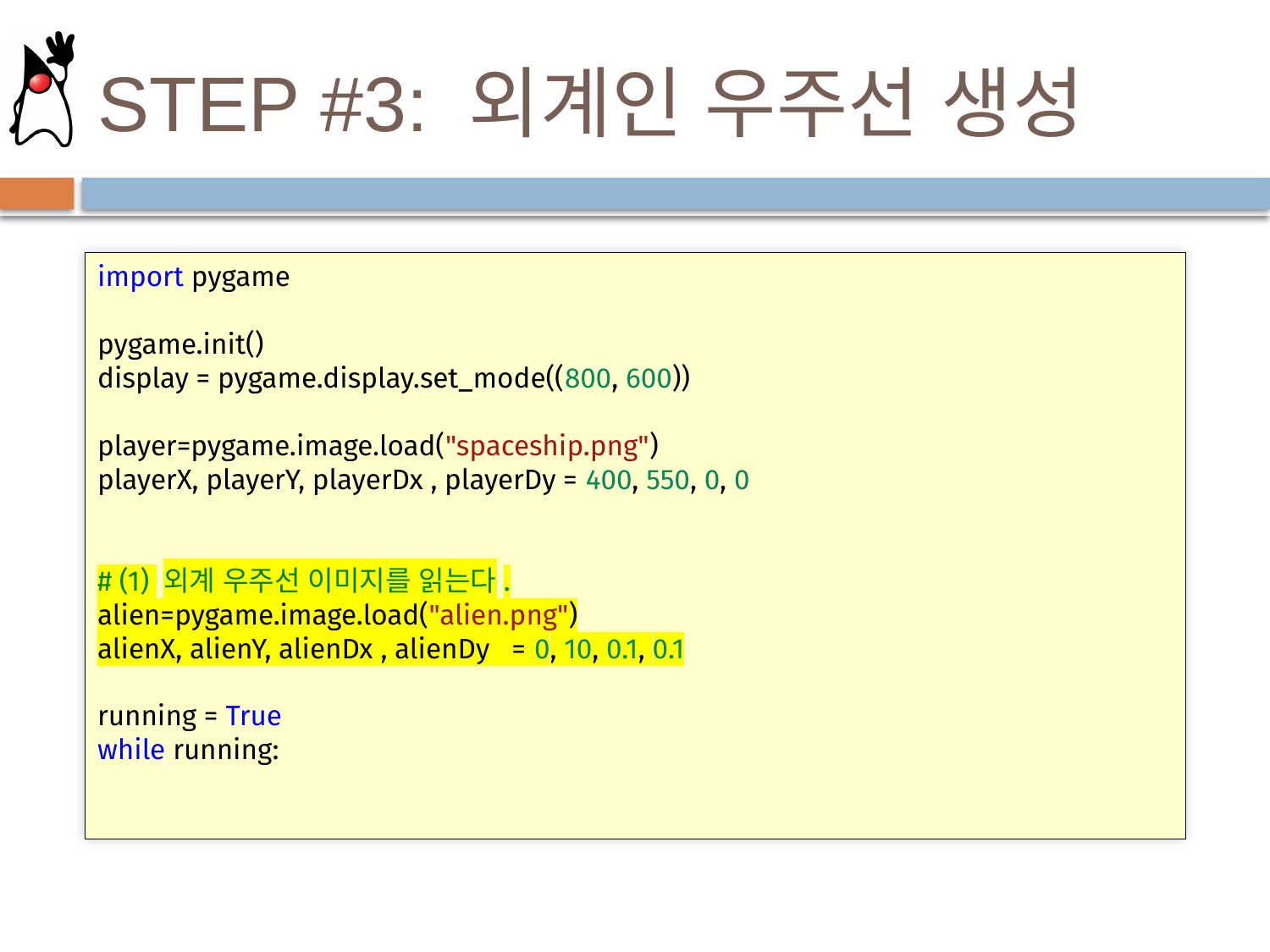

# STEP #3: 외계인 우주선 생성
import pygame
pygame.init()
display = pygame.display.set_mode((800, 600))
player=pygame.image.load("spaceship.png")
playerX, playerY, playerDx , playerDy = 400, 550, 0, 0
# (1) 외계 우주선 이미지를 읽는다.
alien=pygame.image.load("alien.png")
alienX, alienY, alienDx , alienDy   = 0, 10, 0.1, 0.1
running = True
while running: